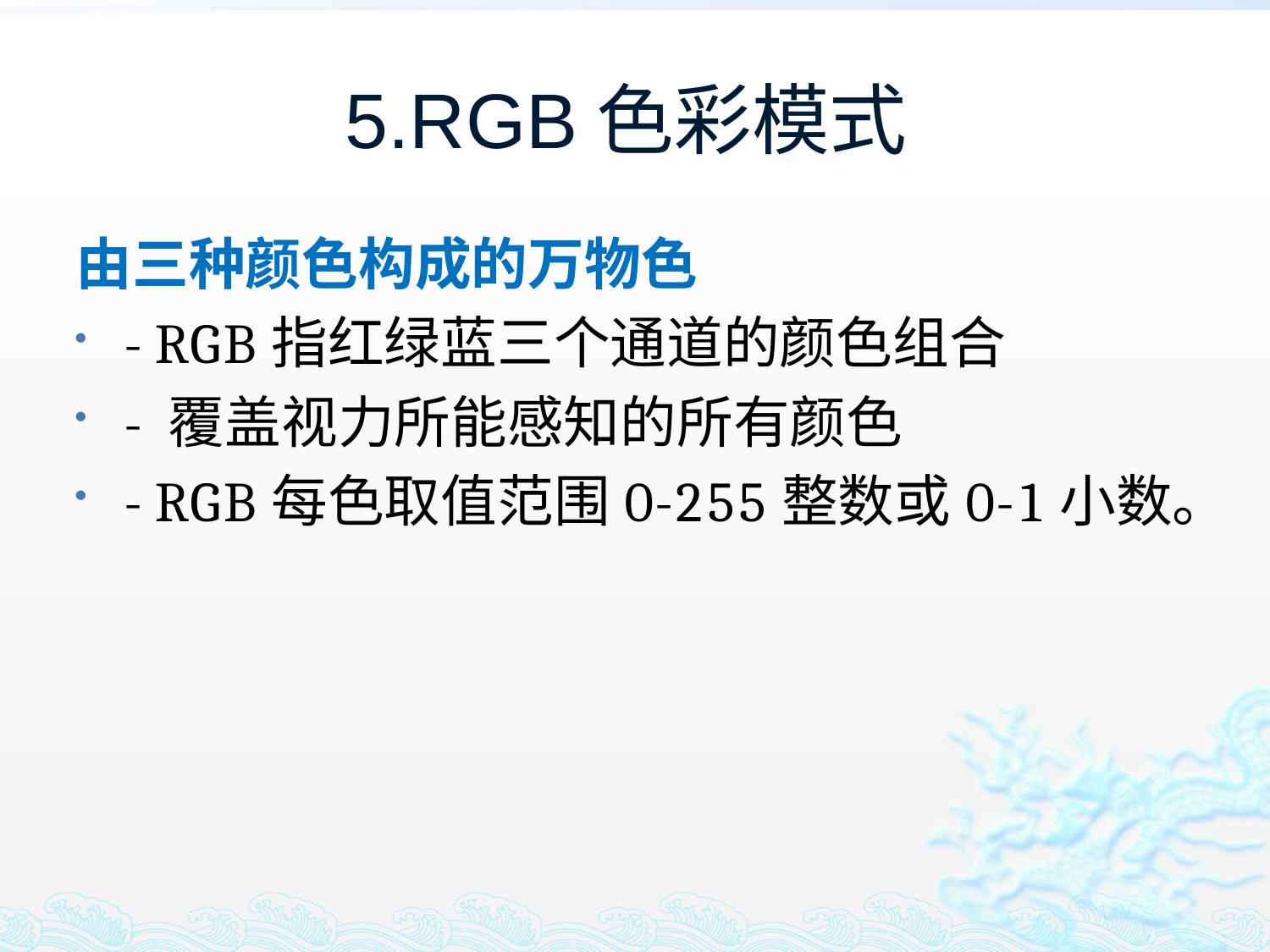

# 5.RGB色彩模式
由三种颜色构成的万物色
- RGB指红绿蓝三个通道的颜色组合
- 覆盖视力所能感知的所有颜色
- RGB每色取值范围0-255整数或0-1小数。